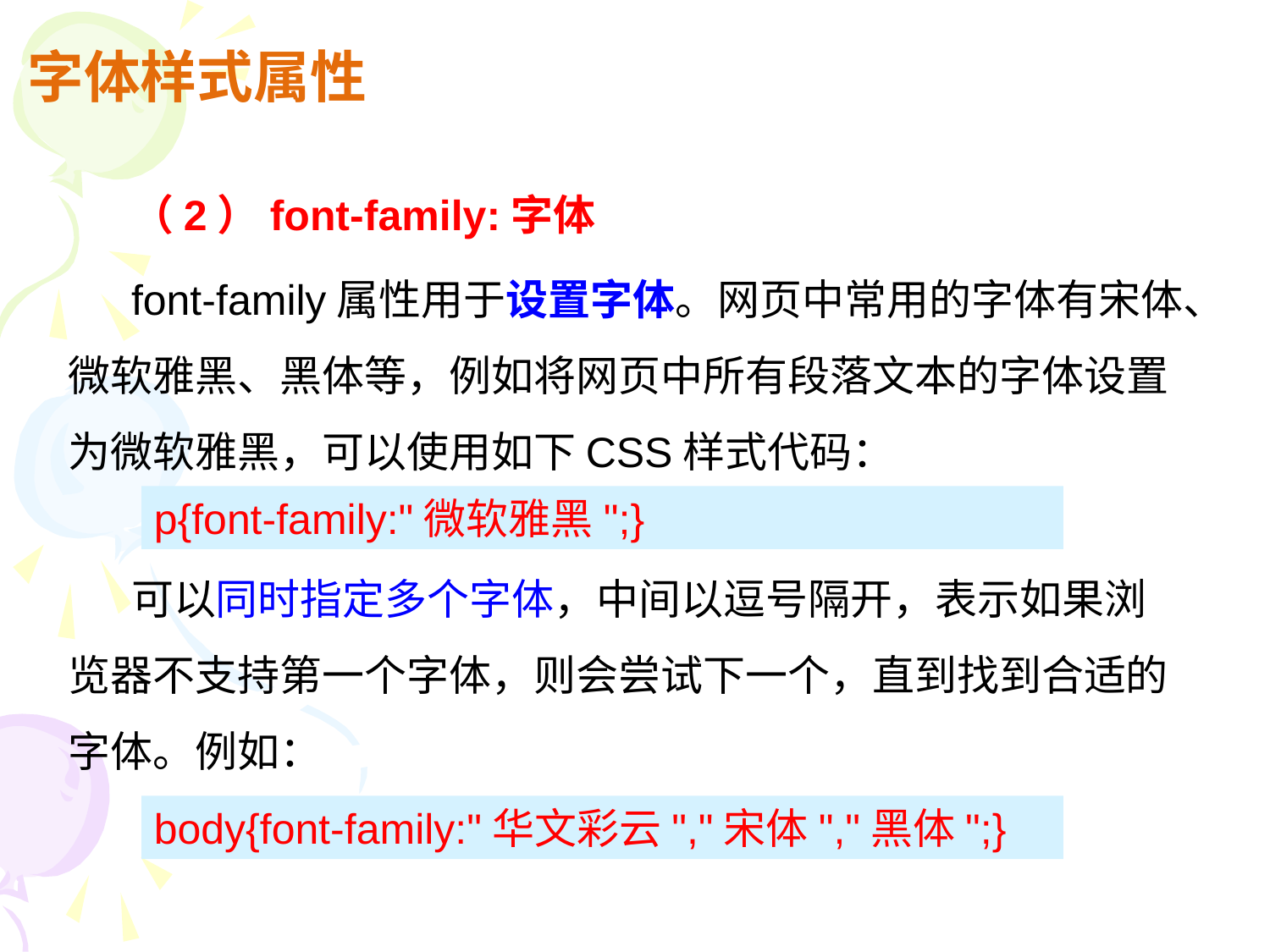

# 字体样式属性
（2）font-family:字体
font-family属性用于设置字体。网页中常用的字体有宋体、微软雅黑、黑体等，例如将网页中所有段落文本的字体设置为微软雅黑，可以使用如下CSS样式代码：

可以同时指定多个字体，中间以逗号隔开，表示如果浏览器不支持第一个字体，则会尝试下一个，直到找到合适的字体。例如：
p{font-family:"微软雅黑";}
body{font-family:"华文彩云","宋体","黑体";}